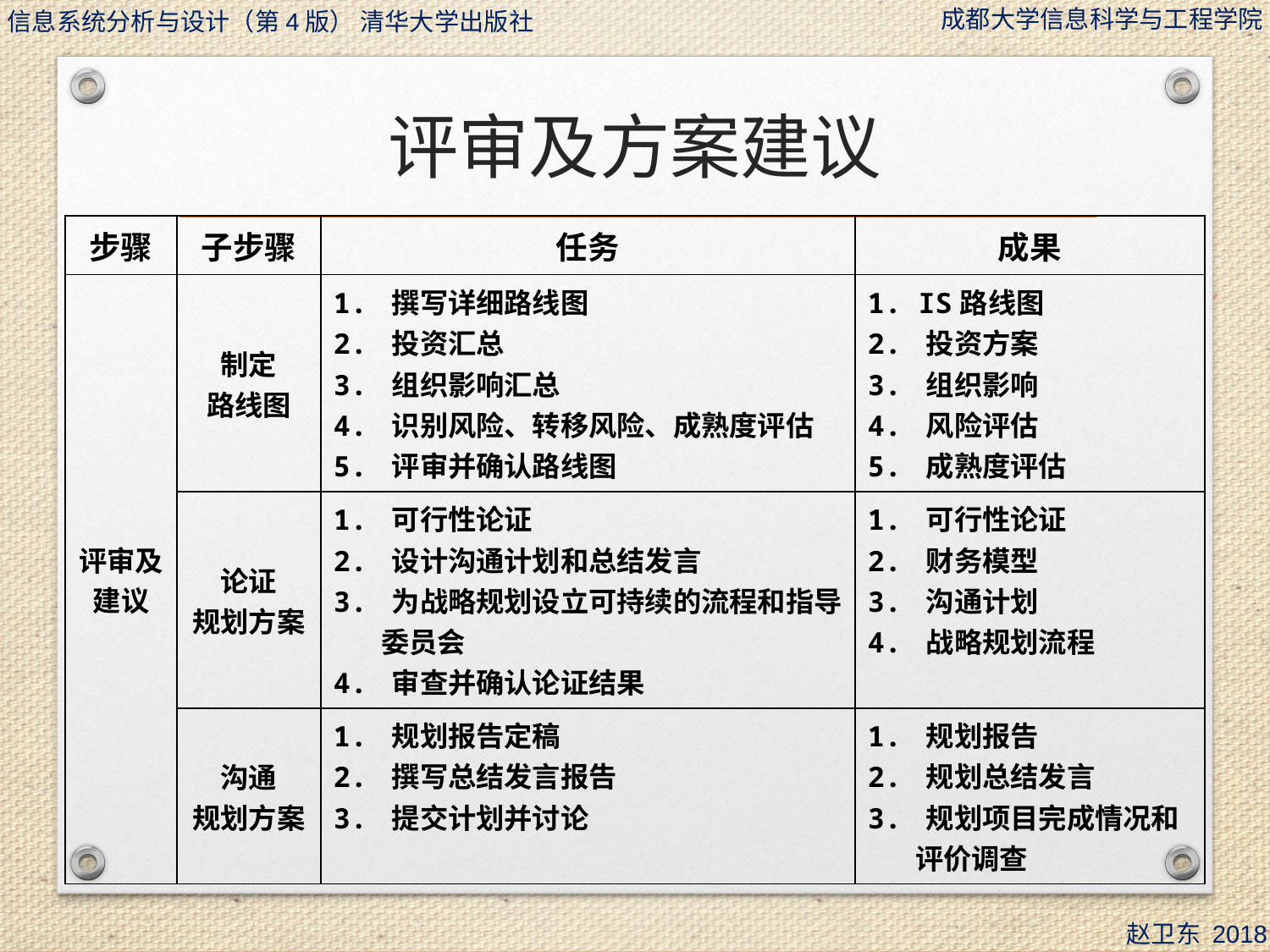

# 评审及方案建议
| 步骤 | 子步骤 | 任务 | 成果 |
| --- | --- | --- | --- |
| 评审及 建议 | 制定 路线图 | 1. 撰写详细路线图 2. 投资汇总 3. 组织影响汇总 4. 识别风险、转移风险、成熟度评估 5. 评审并确认路线图 | 1. IS路线图 2. 投资方案 3. 组织影响 4. 风险评估 5. 成熟度评估 |
|  | 论证 规划方案 | 1. 可行性论证 2. 设计沟通计划和总结发言 3. 为战略规划设立可持续的流程和指导委员会 4. 审查并确认论证结果 | 1. 可行性论证 2. 财务模型 3. 沟通计划 4. 战略规划流程 |
|  | 沟通 规划方案 | 1. 规划报告定稿 2. 撰写总结发言报告 3. 提交计划并讨论 | 1. 规划报告 2. 规划总结发言 3. 规划项目完成情况和评价调查 |